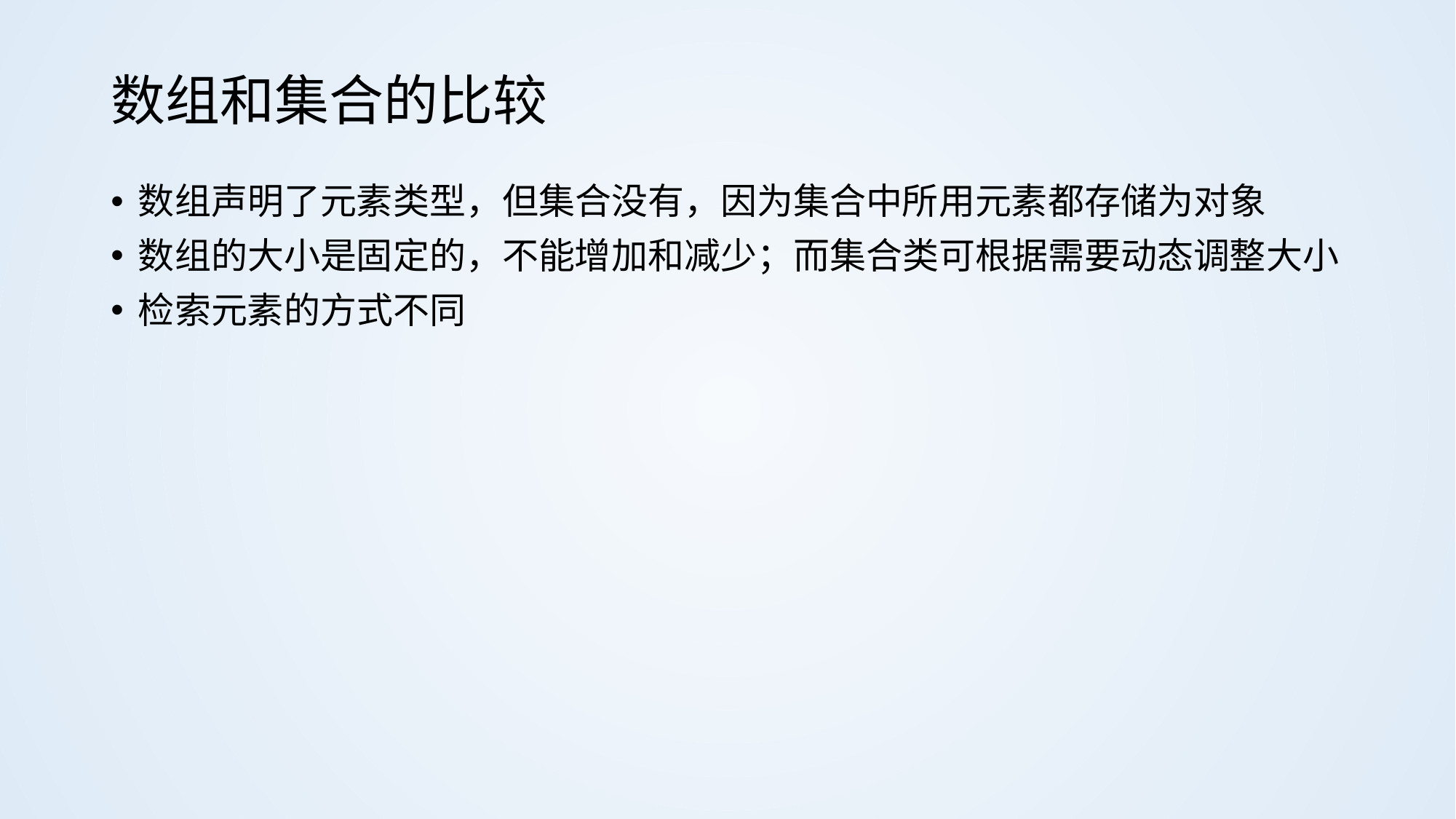

# 数组和集合的比较
数组声明了元素类型，但集合没有，因为集合中所用元素都存储为对象
数组的大小是固定的，不能增加和减少；而集合类可根据需要动态调整大小
检索元素的方式不同